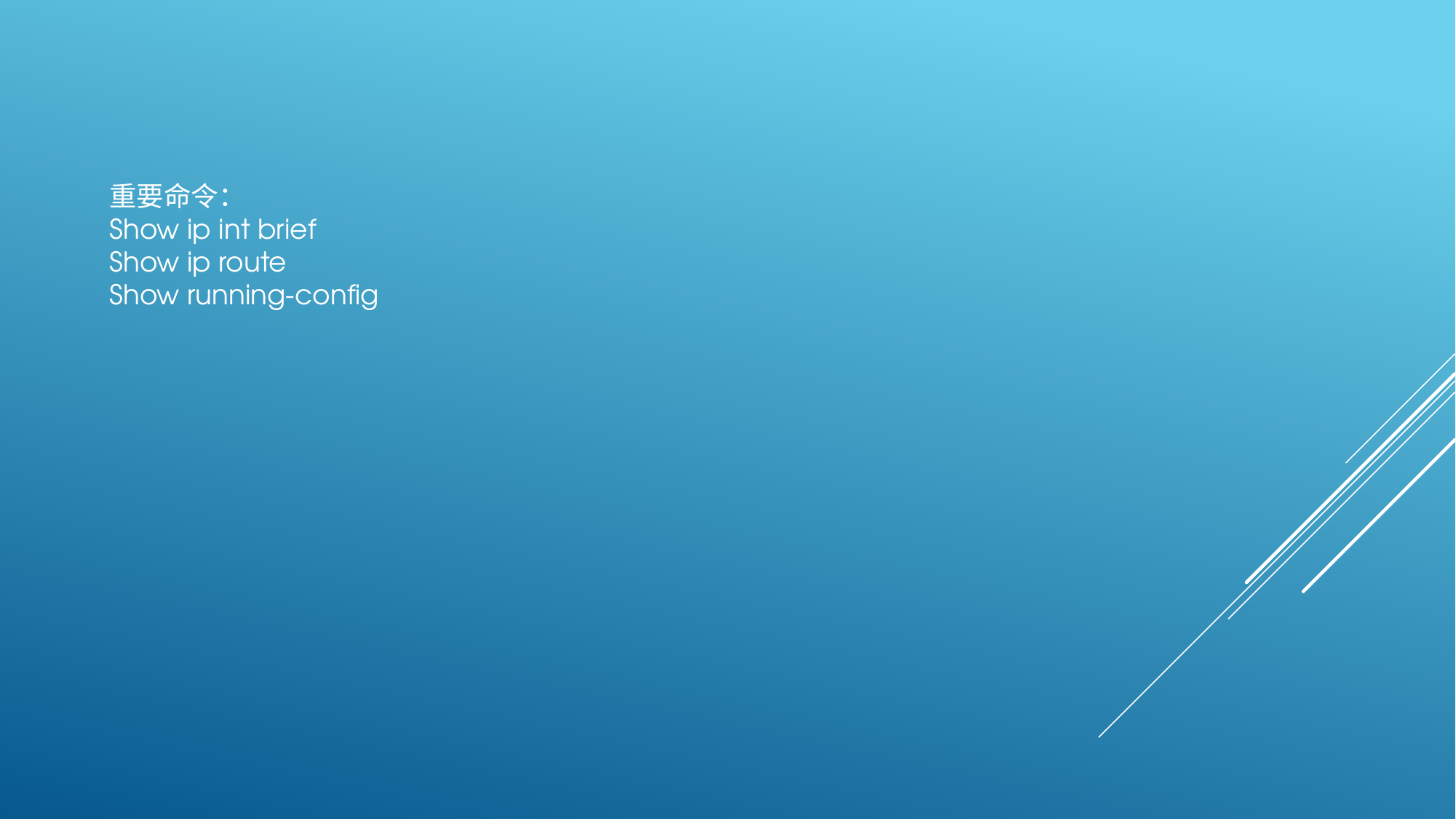

重要命令：
Show ip int brief
Show ip route
Show running-config